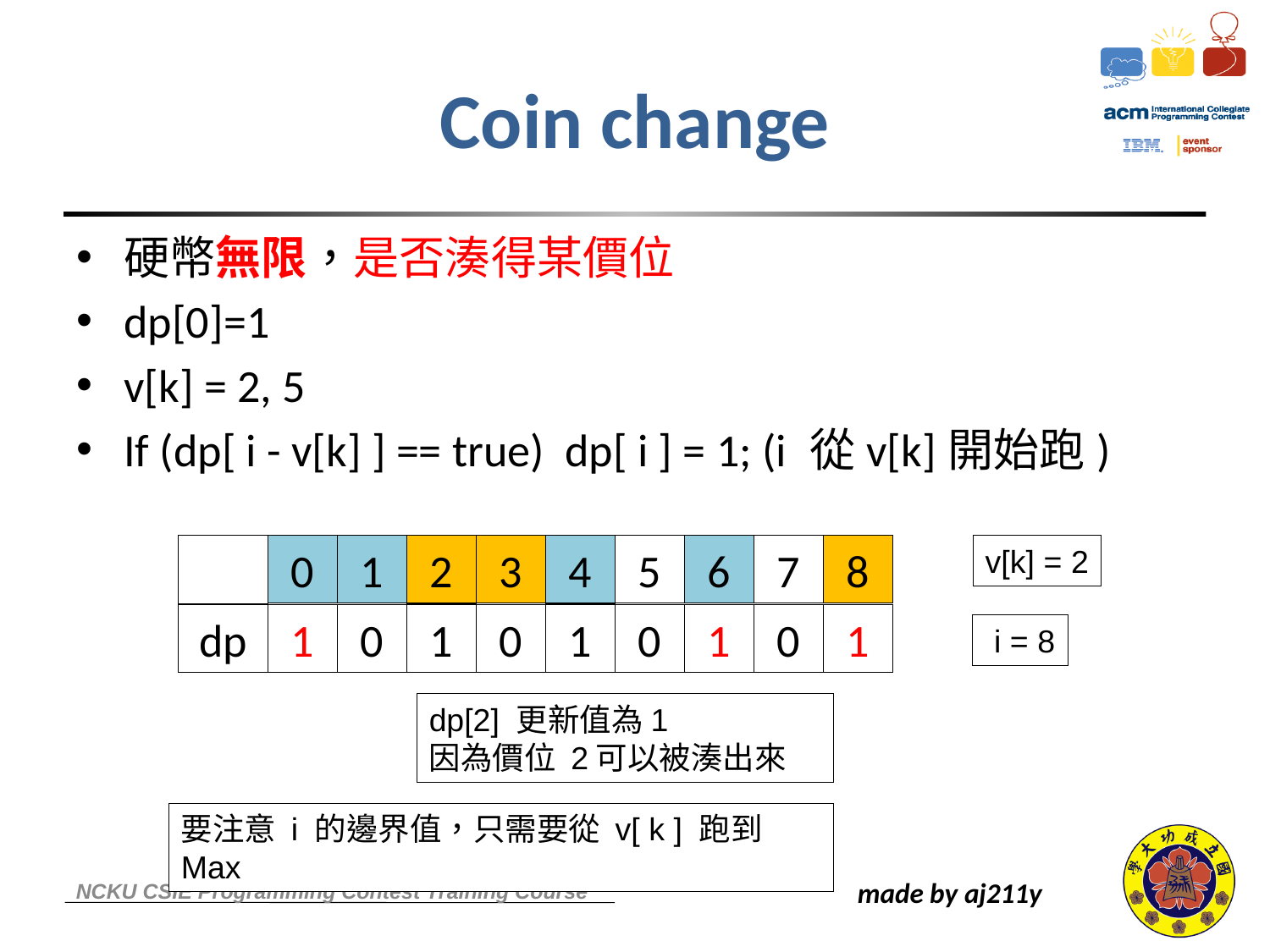

# Coin change
硬幣無限，是否湊得某價位
dp[0]=1
v[k] = 2, 5
If (dp[ i - v[k] ] == true)  dp[ i ] = 1; (i 從v[k]開始跑)

0
0
2
1
1
3
2
3
4
4
6
5
6
6
8
7
8
v[k] = 2
2
4
dp
1
1
0
0
1
1
0
0
1
1
0
0
1
1
0
0
1
1
 i = 2
 i = 3
 i = 4
 i = 6
 i = 8
dp[2] 更新值為1
因為價位 2可以被湊出來
要注意 i 的邊界值，只需要從 v[ k ] 跑到 Max